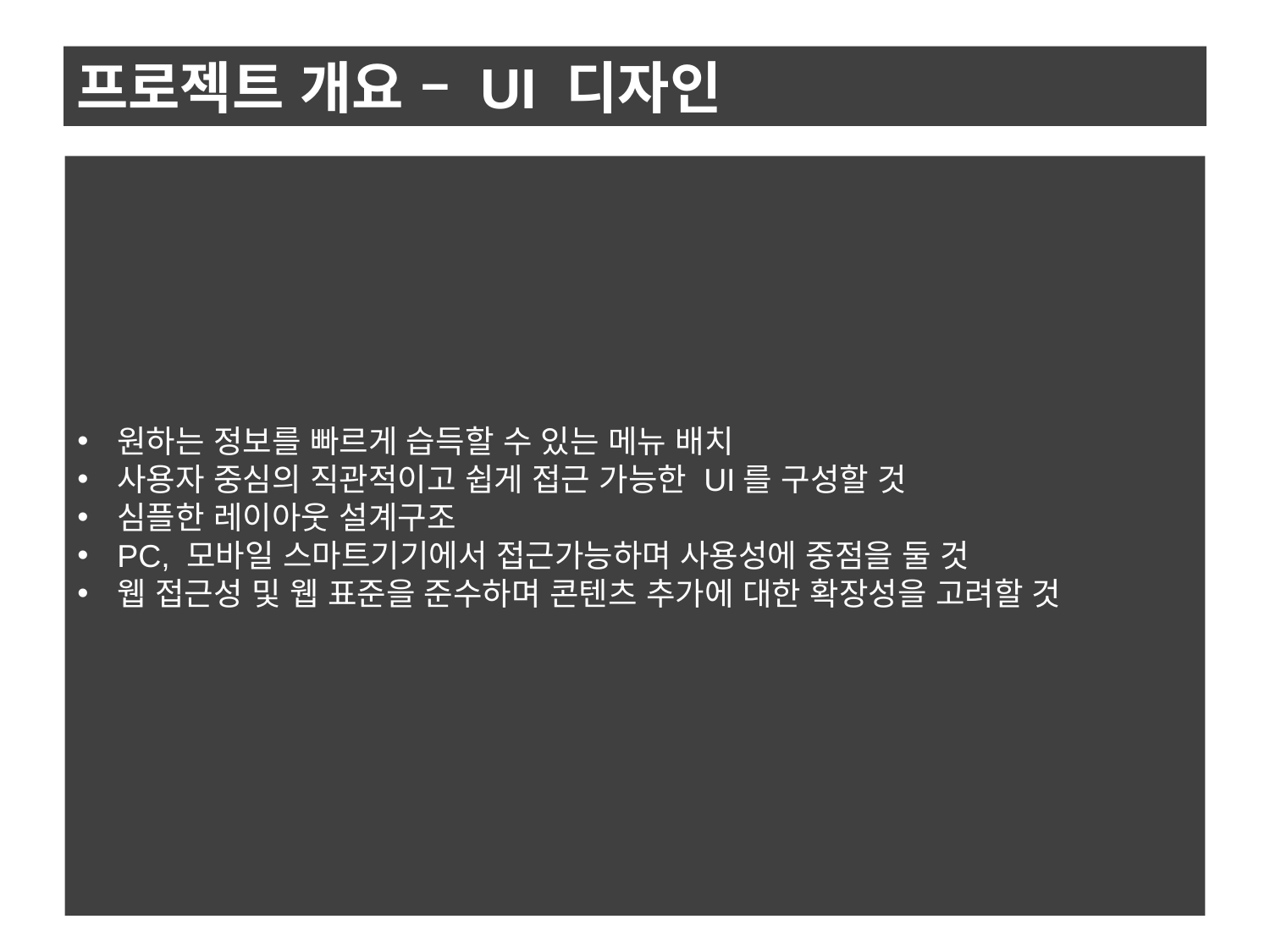

# 프로젝트 개요 – UI 디자인
원하는 정보를 빠르게 습득할 수 있는 메뉴 배치
사용자 중심의 직관적이고 쉽게 접근 가능한 UI를 구성할 것
심플한 레이아웃 설계구조
PC, 모바일 스마트기기에서 접근가능하며 사용성에 중점을 둘 것
웹 접근성 및 웹 표준을 준수하며 콘텐츠 추가에 대한 확장성을 고려할 것